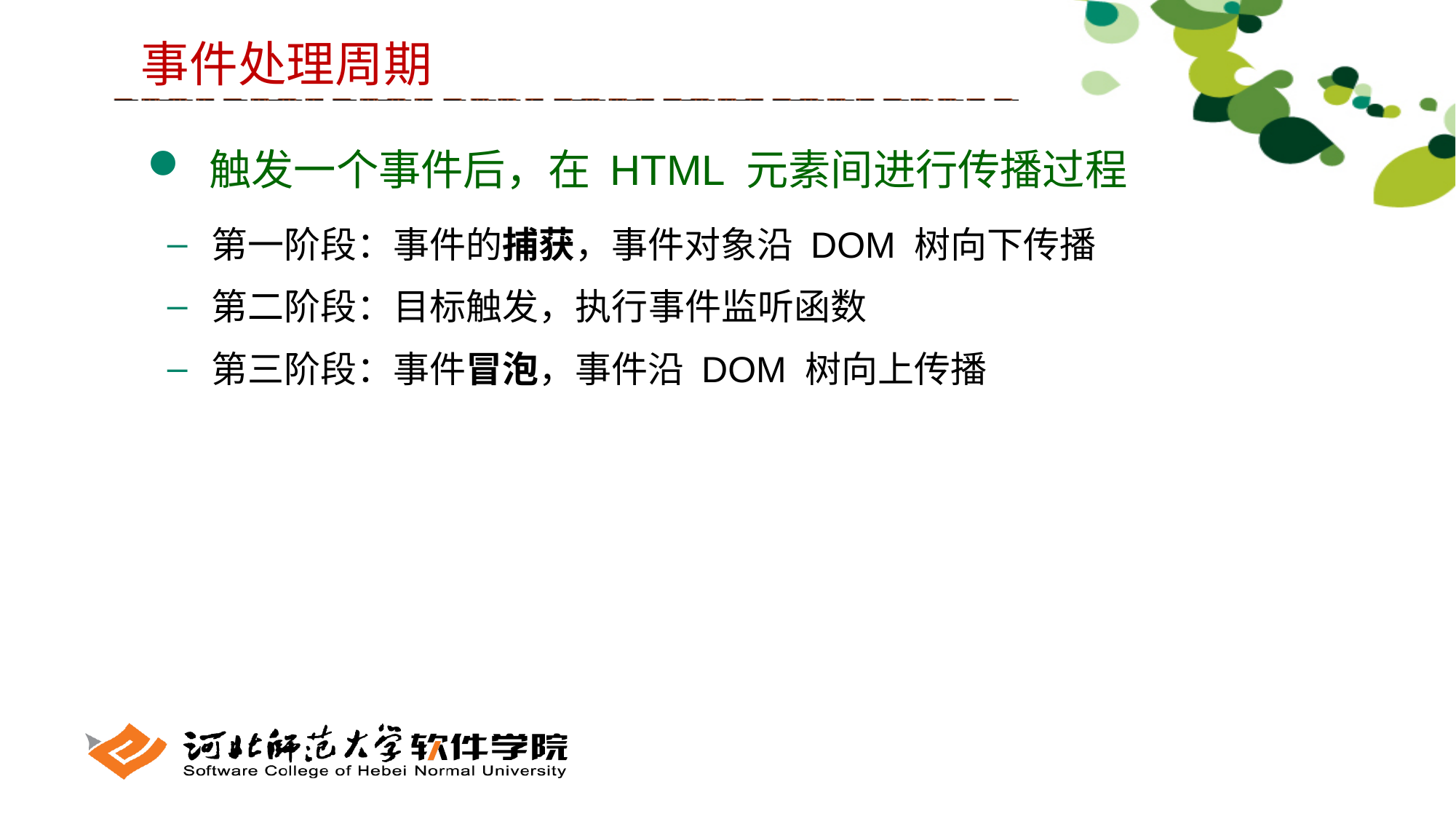

事件处理周期

 触发一个事件后，在 HTML 元素间进行传播过程
 第一阶段：事件的捕获，事件对象沿 DOM 树向下传播
 第二阶段：目标触发，执行事件监听函数
 第三阶段：事件冒泡，事件沿 DOM 树向上传播